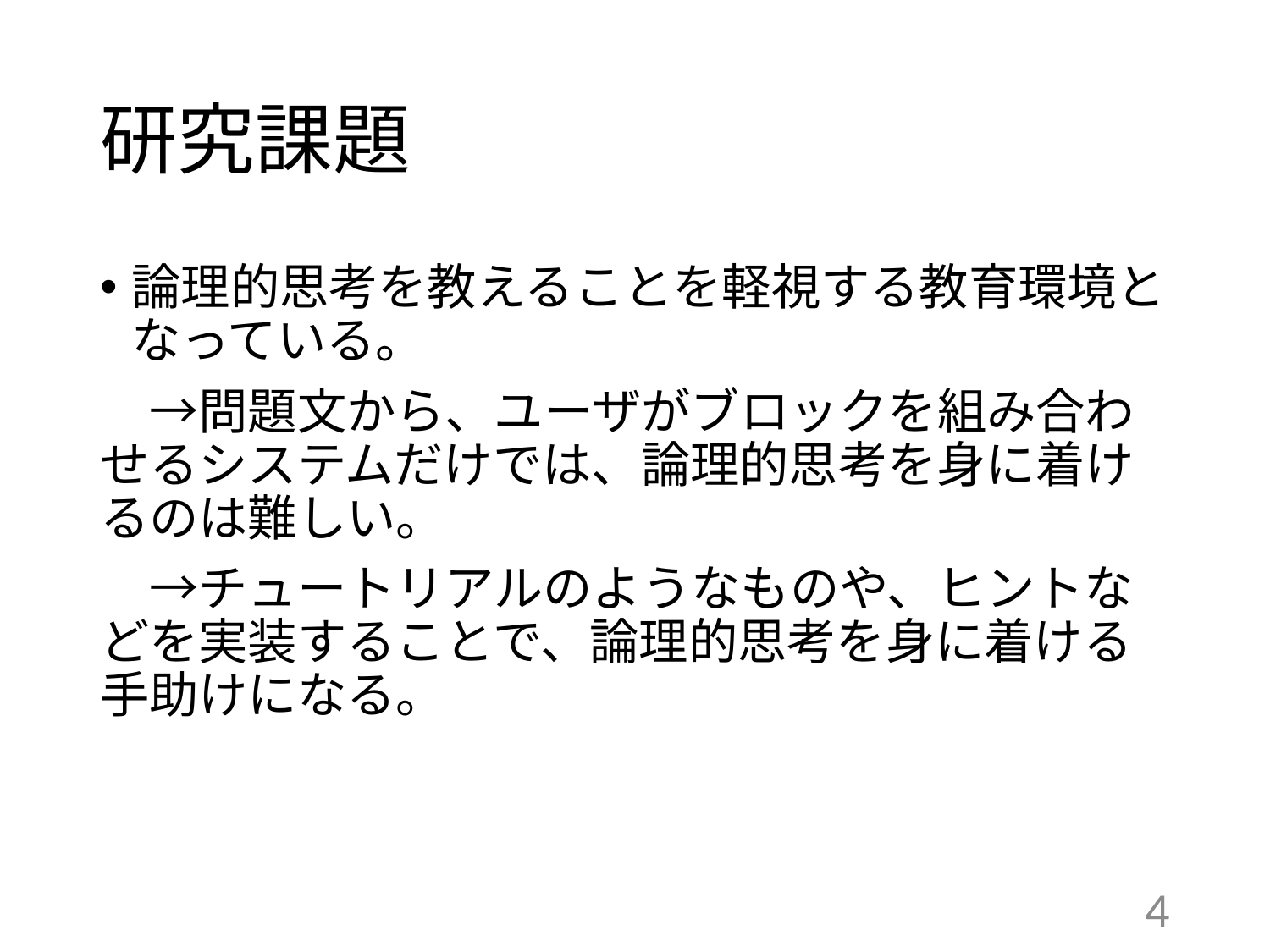

# 研究課題
論理的思考を教えることを軽視する教育環境となっている。
　→問題文から、ユーザがブロックを組み合わせるシステムだけでは、論理的思考を身に着けるのは難しい。
　→チュートリアルのようなものや、ヒントなどを実装することで、論理的思考を身に着ける手助けになる。

4